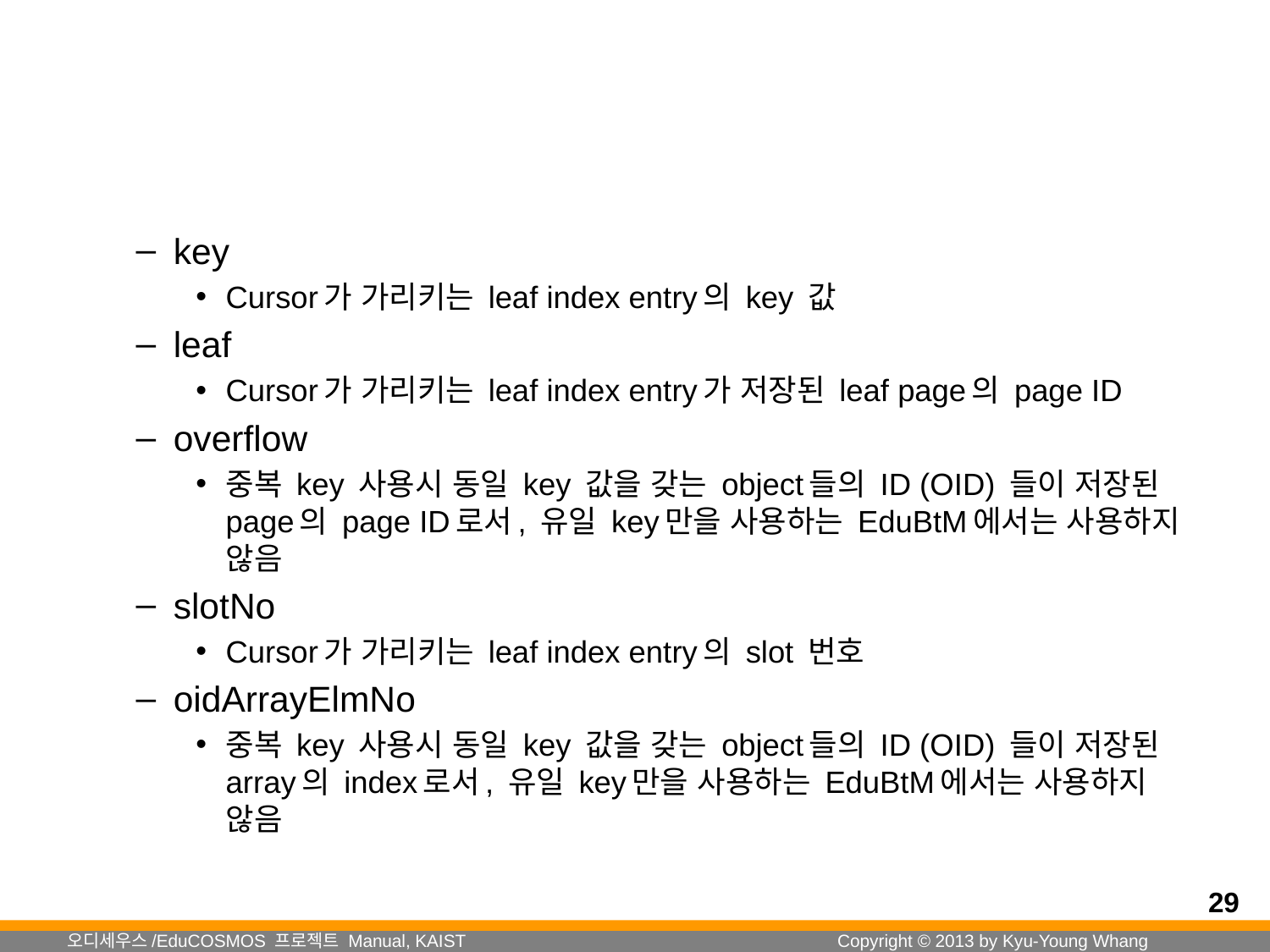

#
key
Cursor가 가리키는 leaf index entry의 key 값
leaf
Cursor가 가리키는 leaf index entry가 저장된 leaf page의 page ID
overflow
중복 key 사용시 동일 key 값을 갖는 object들의 ID (OID) 들이 저장된 page의 page ID로서, 유일 key만을 사용하는 EduBtM에서는 사용하지 않음
slotNo
Cursor가 가리키는 leaf index entry의 slot 번호
oidArrayElmNo
중복 key 사용시 동일 key 값을 갖는 object들의 ID (OID) 들이 저장된 array의 index로서, 유일 key만을 사용하는 EduBtM에서는 사용하지 않음